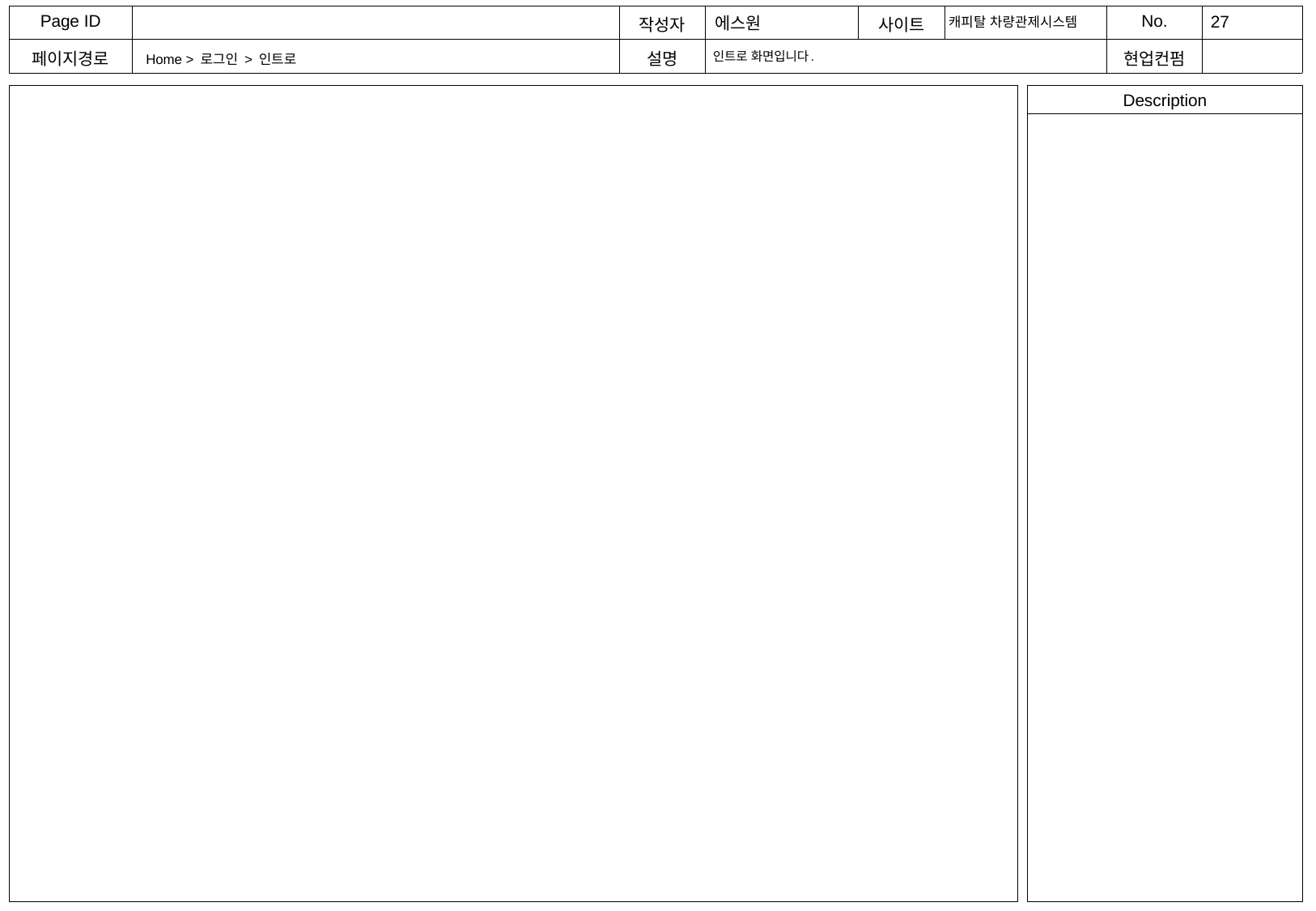

#
캐피탈 차량관제시스템
에스원
인트로 화면입니다.
Home > 로그인 > 인트로